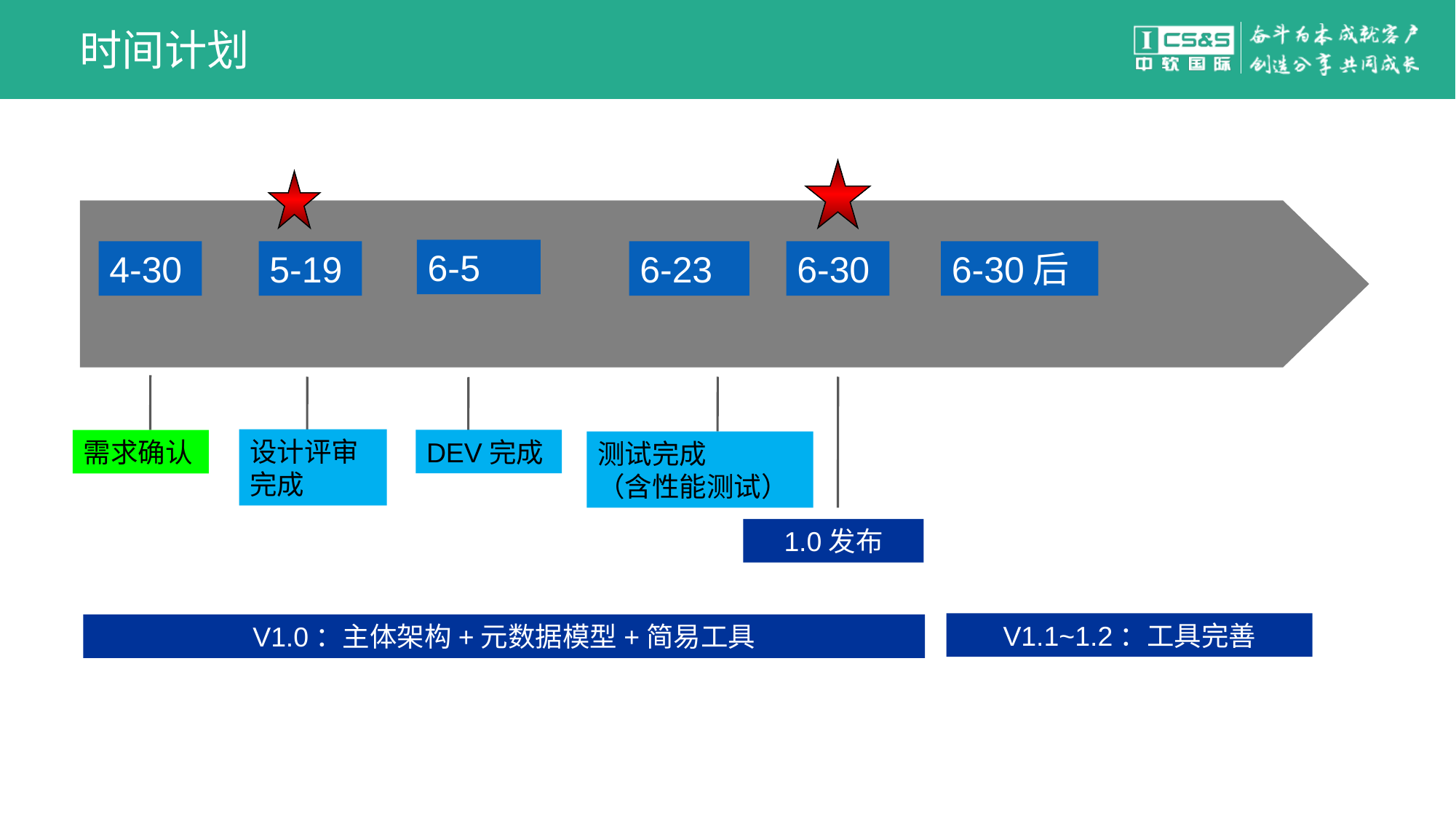

# 时间计划

6-5
4-30
5-19
6-23
6-30
6-30后
设计评审完成
DEV完成
需求确认
测试完成
（含性能测试）
1.0发布
V1.1~1.2：工具完善
V1.0：主体架构+元数据模型+简易工具